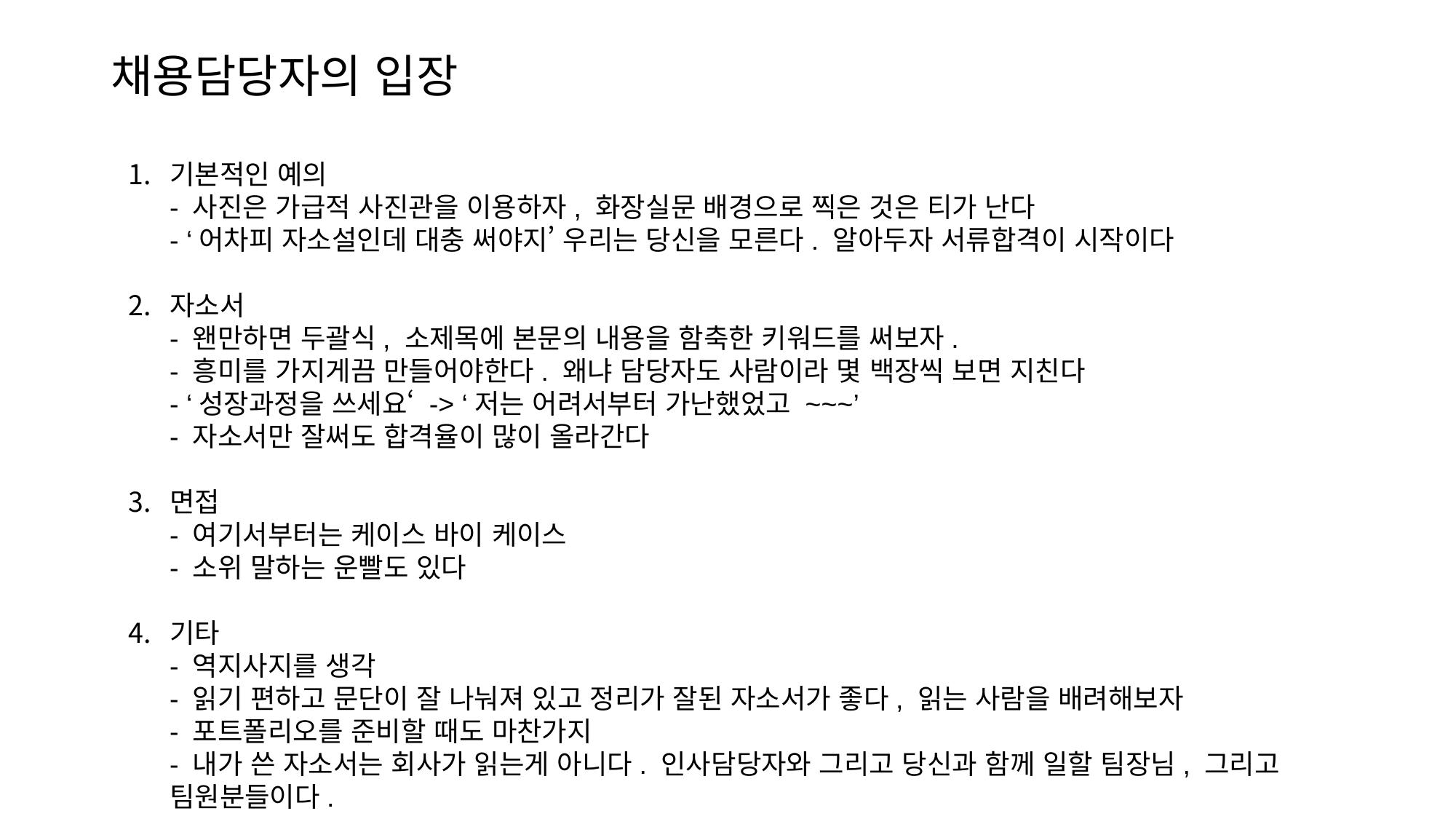

# 채용담당자의 입장
기본적인 예의
- 사진은 가급적 사진관을 이용하자, 화장실문 배경으로 찍은 것은 티가 난다
- ‘어차피 자소설인데 대충 써야지’ 우리는 당신을 모른다. 알아두자 서류합격이 시작이다

자소서
- 왠만하면 두괄식, 소제목에 본문의 내용을 함축한 키워드를 써보자.
- 흥미를 가지게끔 만들어야한다. 왜냐 담당자도 사람이라 몇 백장씩 보면 지친다
- ‘성장과정을 쓰세요‘ -> ‘저는 어려서부터 가난했었고 ~~~’
- 자소서만 잘써도 합격율이 많이 올라간다

면접
- 여기서부터는 케이스 바이 케이스
- 소위 말하는 운빨도 있다

기타
- 역지사지를 생각
- 읽기 편하고 문단이 잘 나눠져 있고 정리가 잘된 자소서가 좋다, 읽는 사람을 배려해보자
- 포트폴리오를 준비할 때도 마찬가지
- 내가 쓴 자소서는 회사가 읽는게 아니다. 인사담당자와 그리고 당신과 함께 일할 팀장님, 그리고 팀원분들이다.